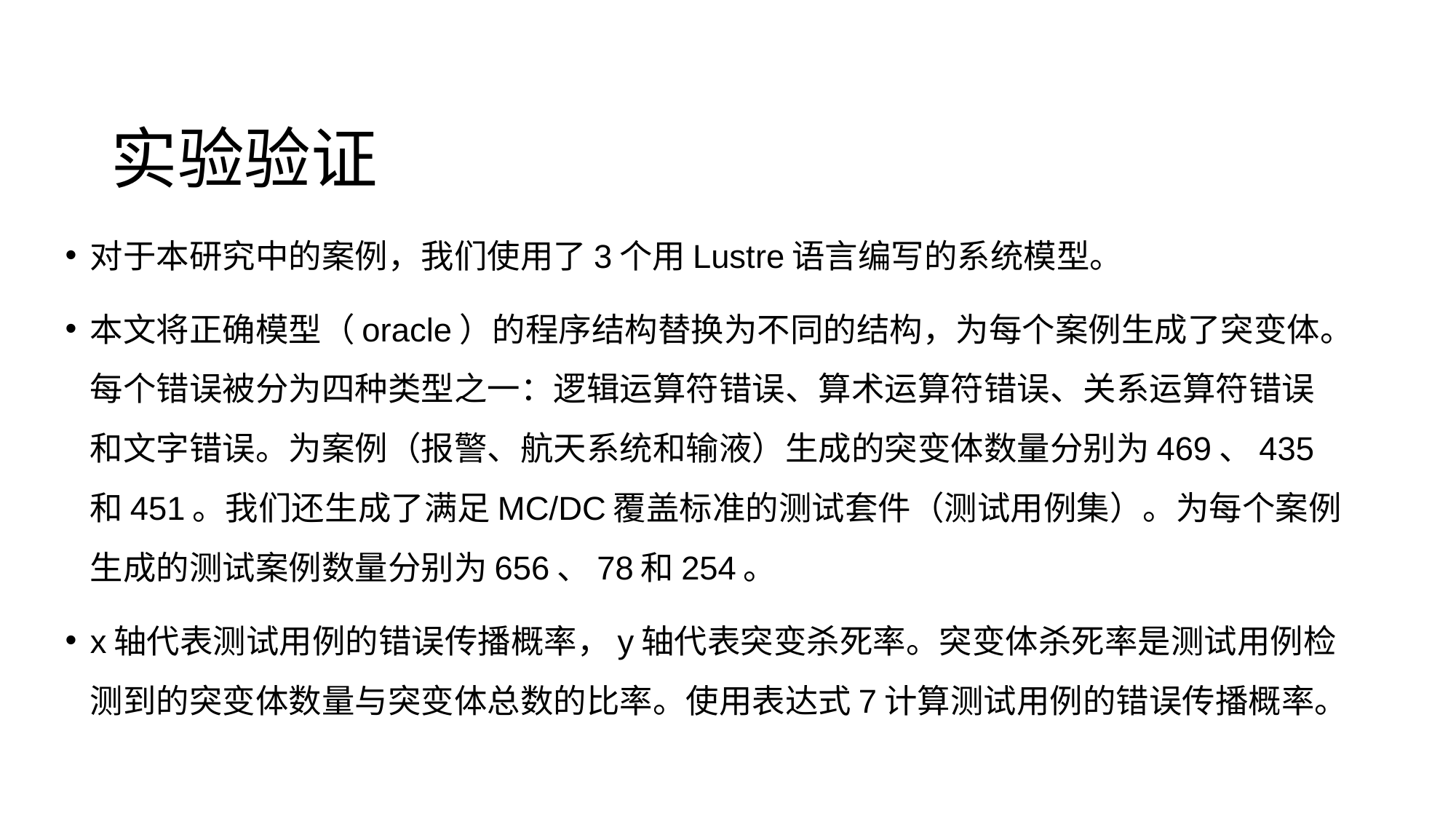

# 实验验证
对于本研究中的案例，我们使用了3个用Lustre语言编写的系统模型。
本文将正确模型（oracle）的程序结构替换为不同的结构，为每个案例生成了突变体。每个错误被分为四种类型之一：逻辑运算符错误、算术运算符错误、关系运算符错误和文字错误。为案例（报警、航天系统和输液）生成的突变体数量分别为469、435和451。我们还生成了满足MC/DC覆盖标准的测试套件（测试用例集）。为每个案例生成的测试案例数量分别为656、78和254。
x轴代表测试用例的错误传播概率，y轴代表突变杀死率。突变体杀死率是测试用例检测到的突变体数量与突变体总数的比率。使用表达式7计算测试用例的错误传播概率。